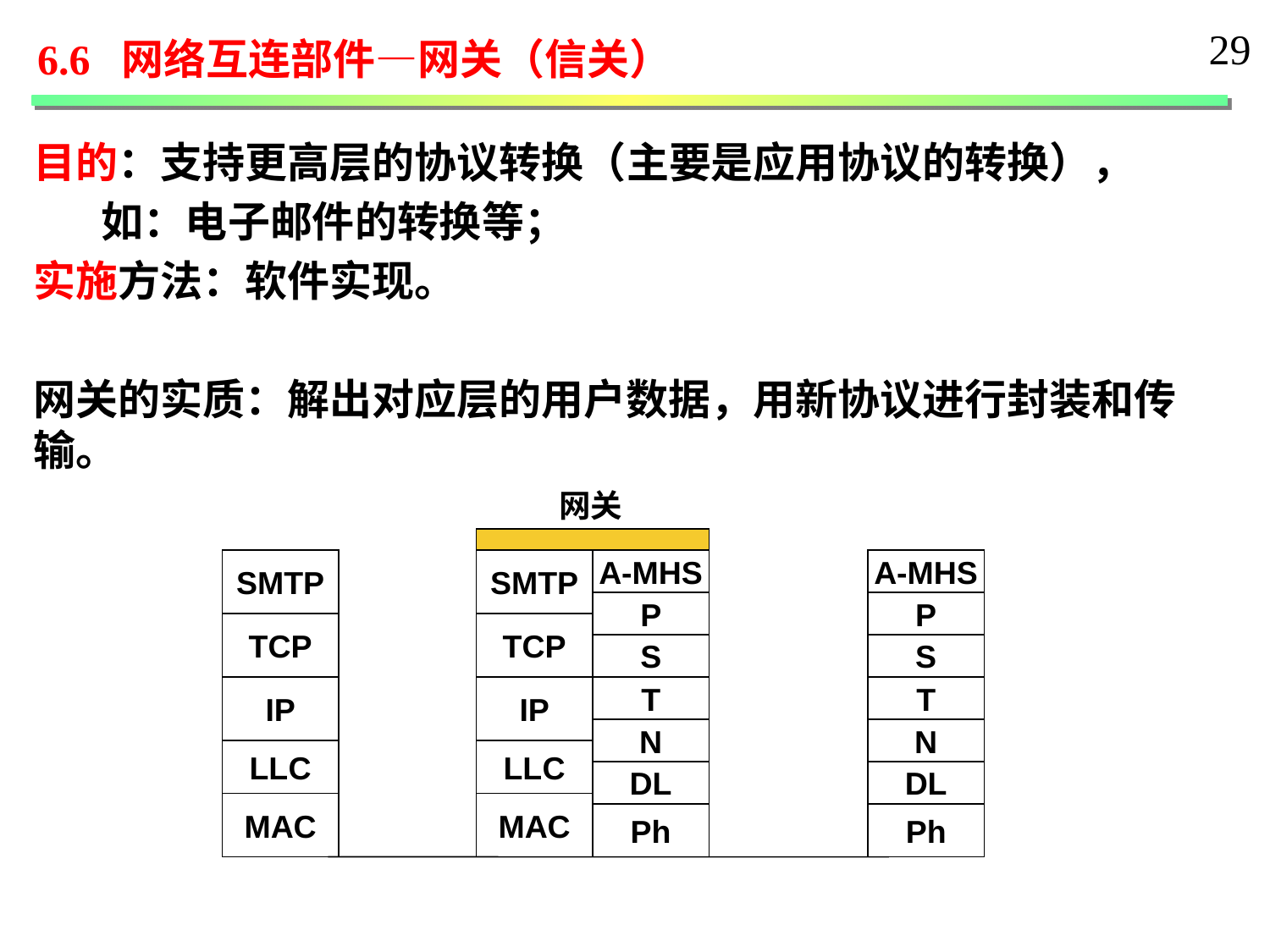

29
6.6  网络互连部件—网关（信关）

目的：支持更高层的协议转换（主要是应用协议的转换），
      如：电子邮件的转换等；
实施方法：软件实现。

网关的实质：解出对应层的用户数据，用新协议进行封装和传输。
网关

SMTP
SMTP
A-MHS
A-MHS
P
P
TCP
TCP
S
S
IP
IP
T
T
N
N
LLC
LLC
DL
DL
MAC
MAC
Ph
Ph